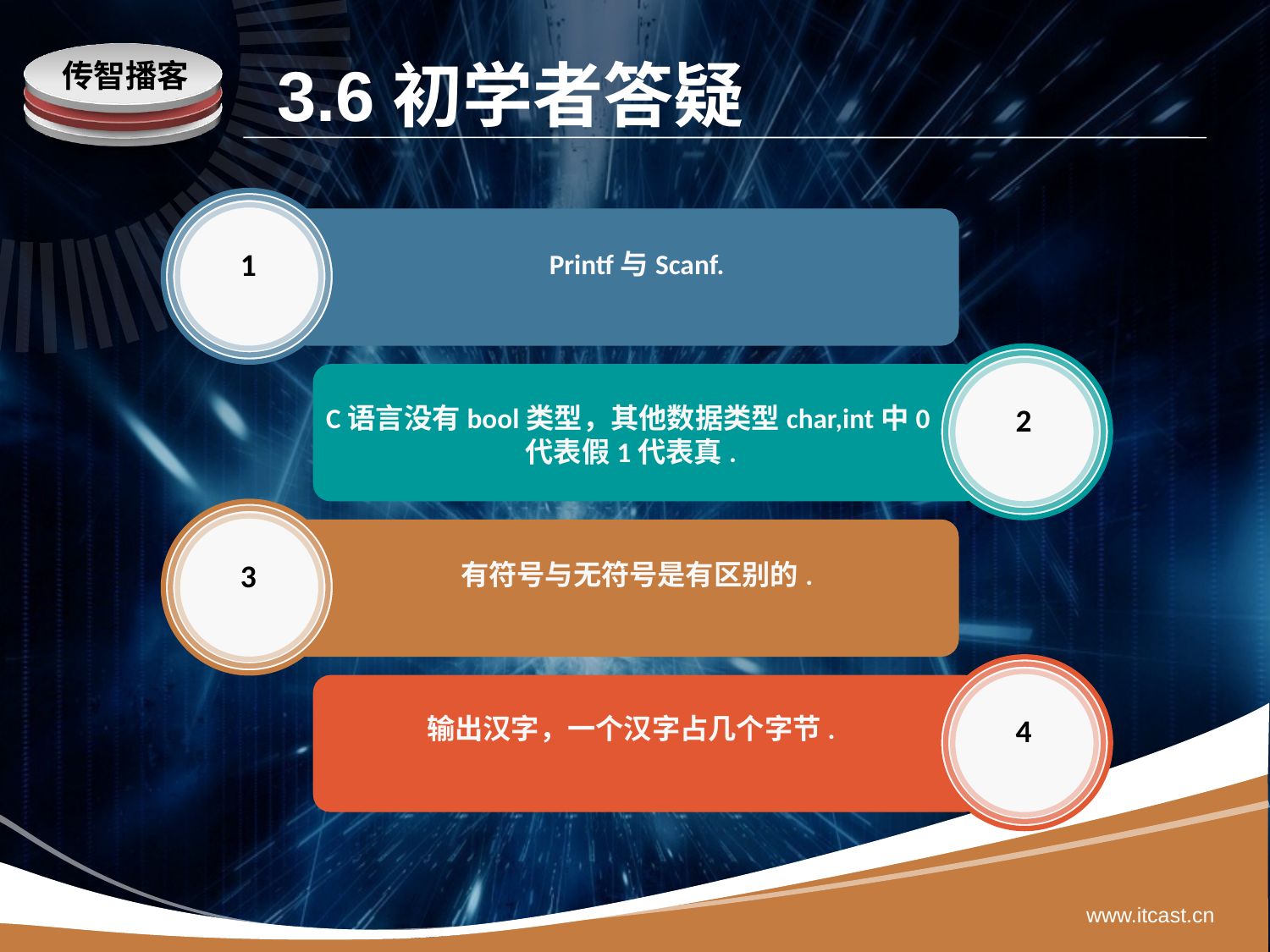

# 3.6初学者答疑

1
Printf与Scanf.

C语言没有bool类型，其他数据类型char,int中0代表假1代表真.
2

3
有符号与无符号是有区别的.

输出汉字，一个汉字占几个字节.
4
www.itcast.cn